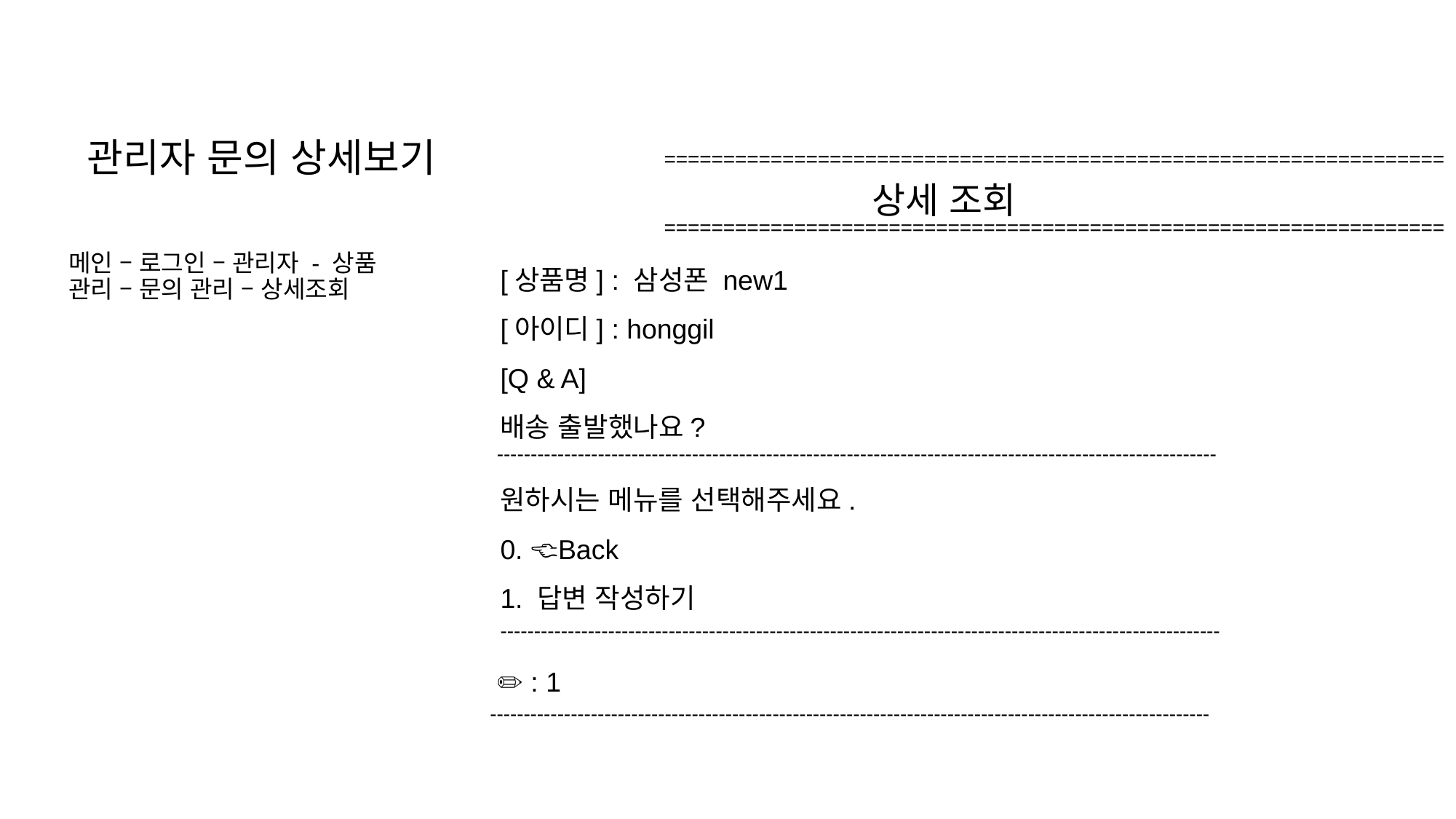

관리자 문의 상세보기
==================================================================
상세 조회
==================================================================
[상품명] : 삼성폰 new1
[아이디] : honggil
[Q & A]
배송 출발했나요?
메인 – 로그인 – 관리자 - 상품 관리 – 문의 관리 – 상세조회
-----------------------------------------------------------------------------------------------------------
원하시는 메뉴를 선택해주세요.
0. 👈Back
1. 답변 작성하기
-----------------------------------------------------------------------------------------------------------
✏ : 1
-----------------------------------------------------------------------------------------------------------